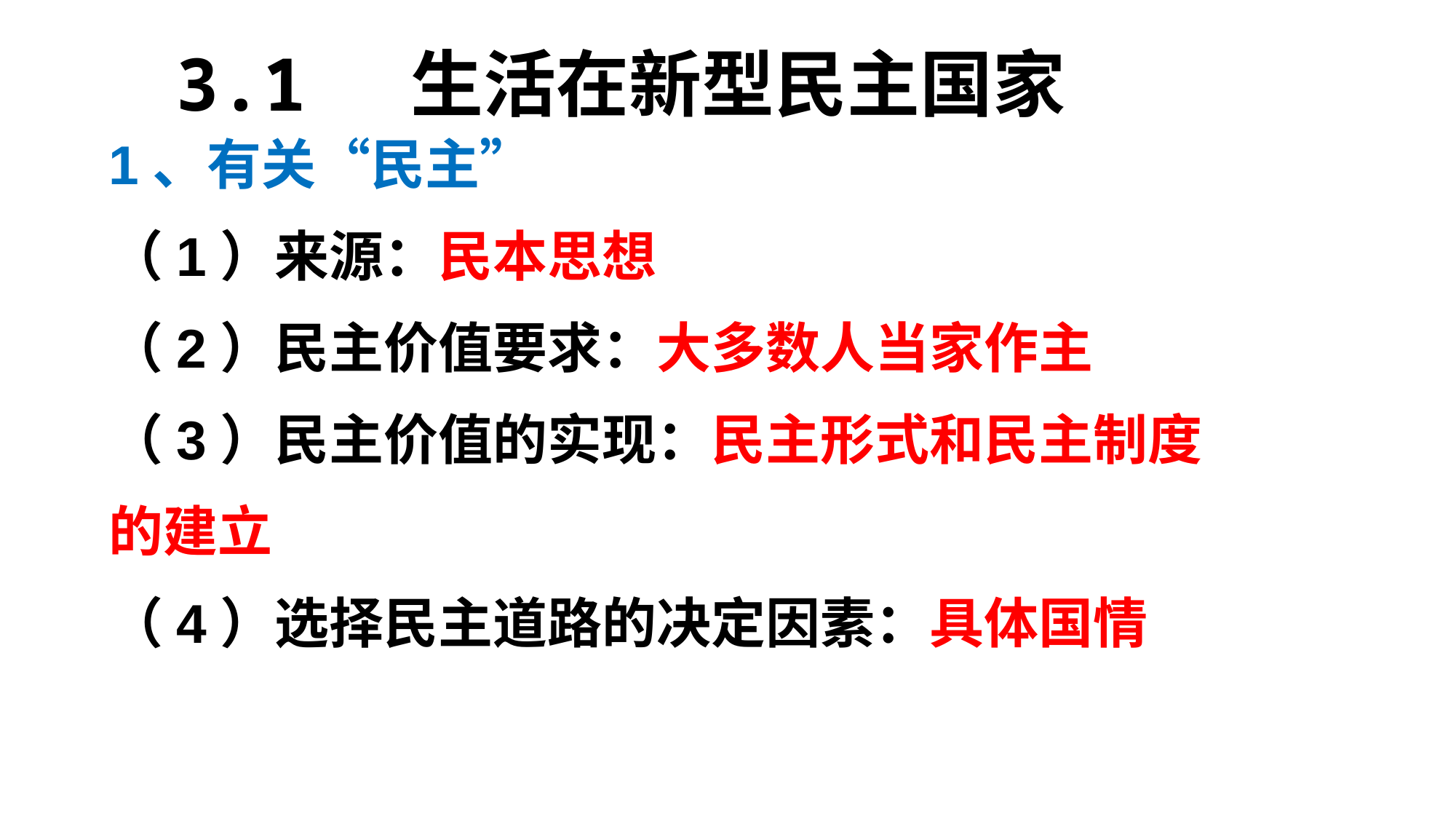

1、有关“民主”
（1）来源：民本思想
（2）民主价值要求：大多数人当家作主
（3）民主价值的实现：民主形式和民主制度的建立
（4）选择民主道路的决定因素：具体国情

3.1  生活在新型民主国家